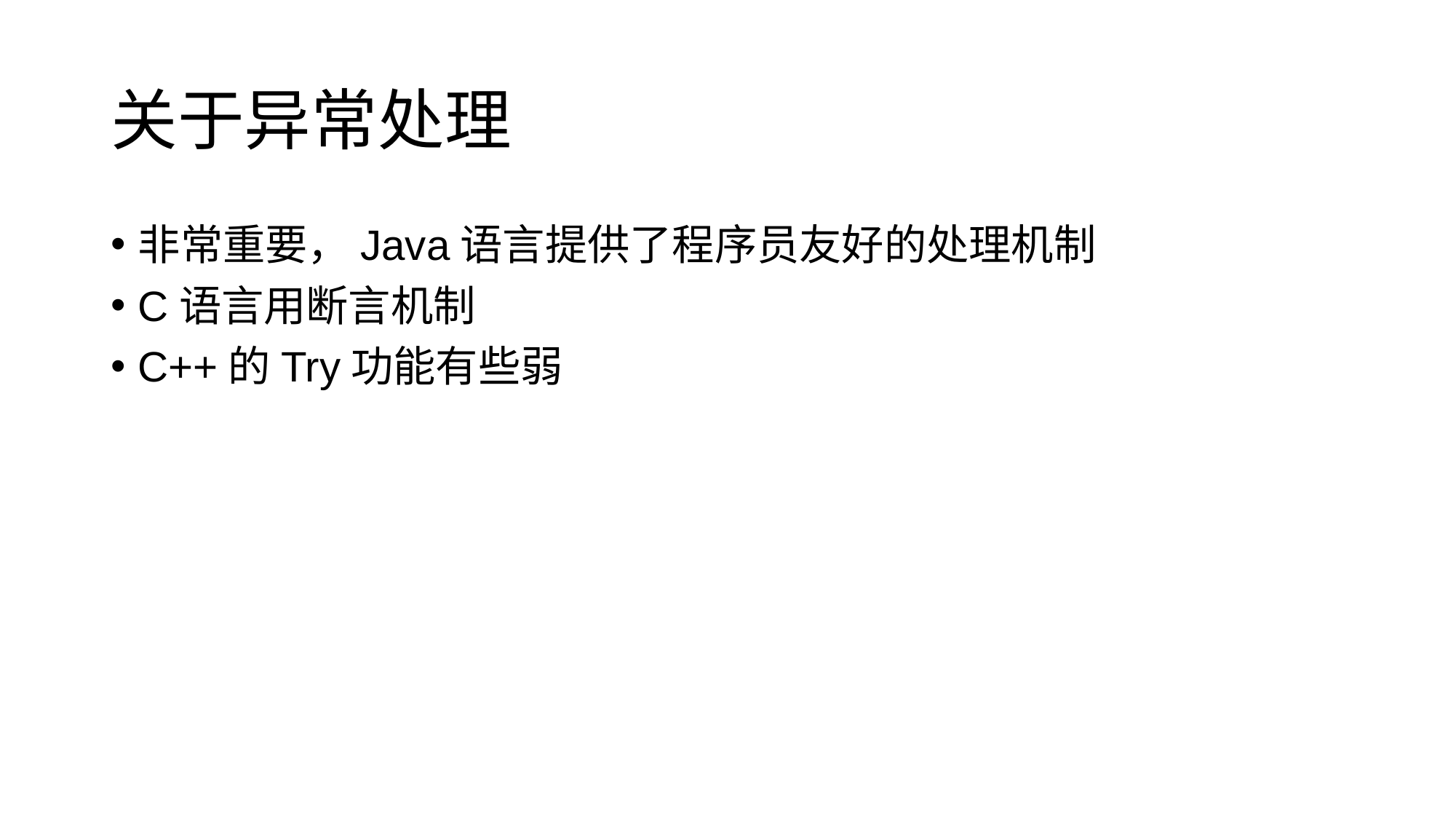

# 关于异常处理
非常重要，Java语言提供了程序员友好的处理机制
C语言用断言机制
C++的Try功能有些弱